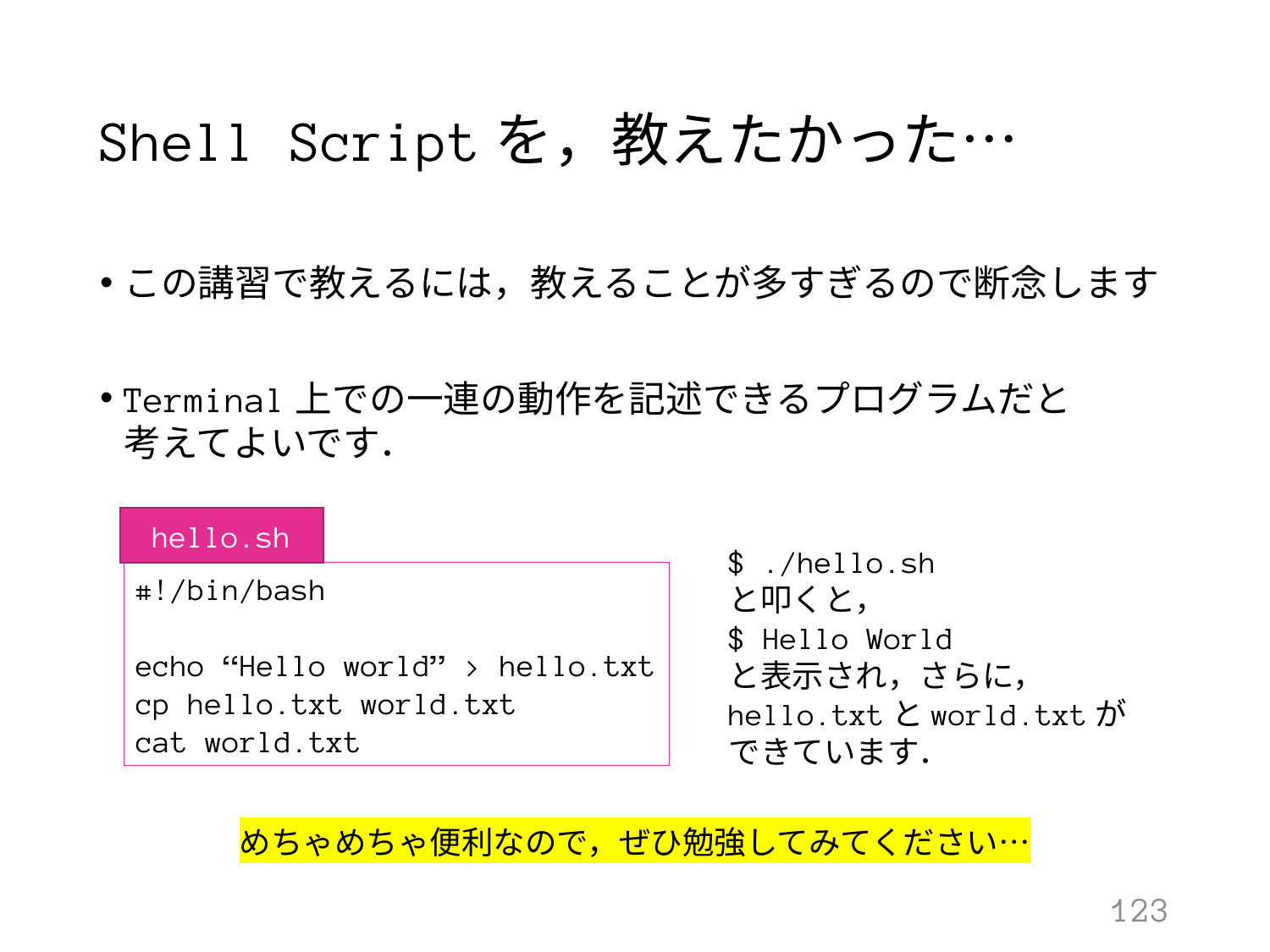

# Shell Scriptを，教えたかった…
この講習で教えるには，教えることが多すぎるので断念します

Terminal上での一連の動作を記述できるプログラムだと
考えてよいです．
hello.sh
#!/bin/bash

echo “Hello world” > hello.txt
cp hello.txt world.txt
cat world.txt
$ ./hello.sh
と叩くと，
$ Hello World
と表示され，さらに，
hello.txtとworld.txtが
できています．
めちゃめちゃ便利なので，ぜひ勉強してみてください…
123